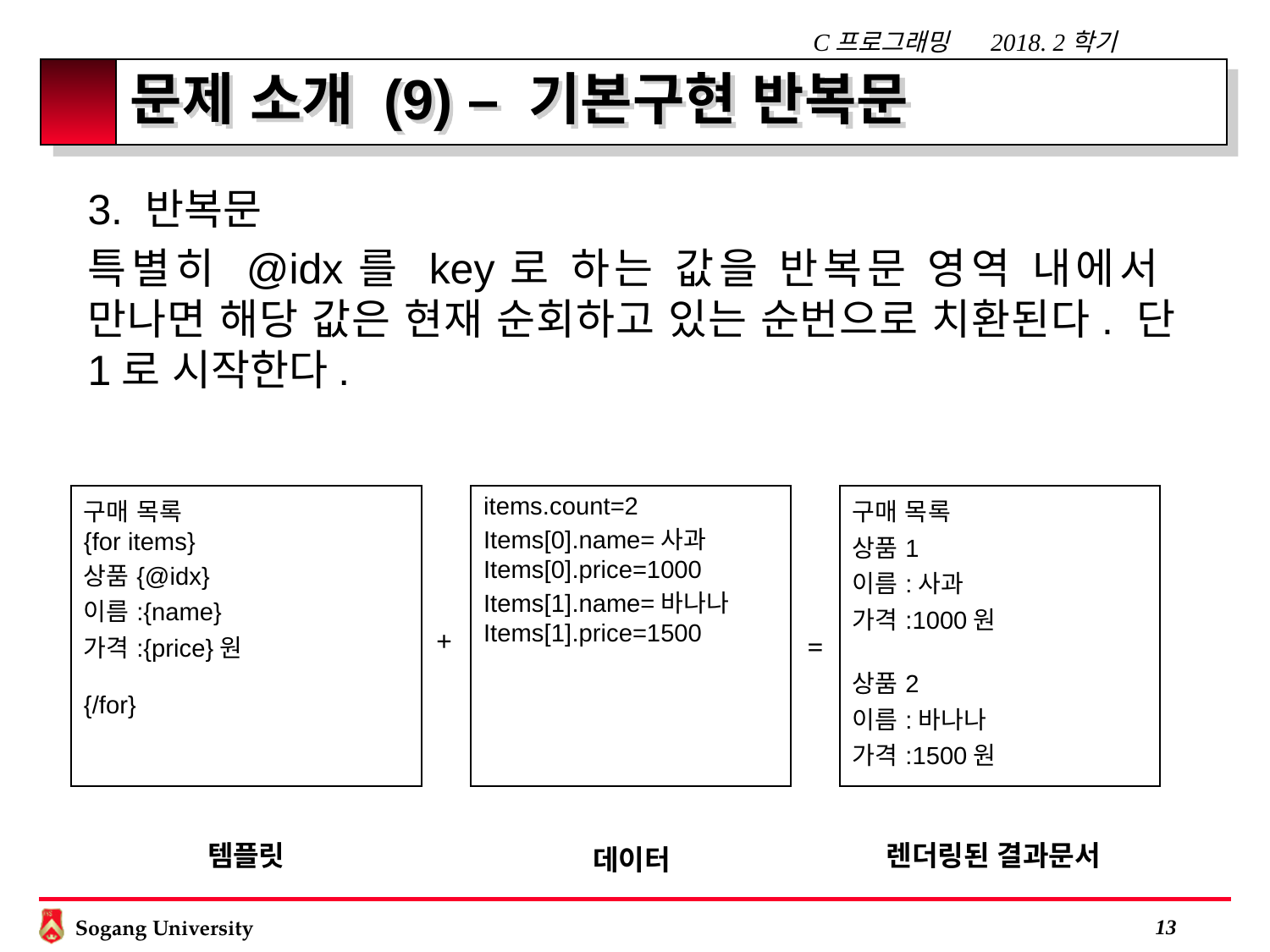

# 문제 소개 (9) – 기본구현 반복문
3. 반복문
특별히 @idx를 key로 하는 값을 반복문 영역 내에서  만나면 해당 값은 현재 순회하고 있는 순번으로 치환된다. 단 1로 시작한다.

| 구매 목록 {for items} 상품{@idx} 이름:{name} 가격:{price}원 {/for} |
| --- |
| items.count=2 Items[0].name=사과 Items[0].price=1000 Items[1].name=바나나 Items[1].price=1500 |
| --- |
| 구매 목록 상품1 이름:사과 가격:1000원 상품2 이름:바나나 가격:1500원 |
| --- |
+
=
템플릿
렌더링된 결과문서
데이터
 13